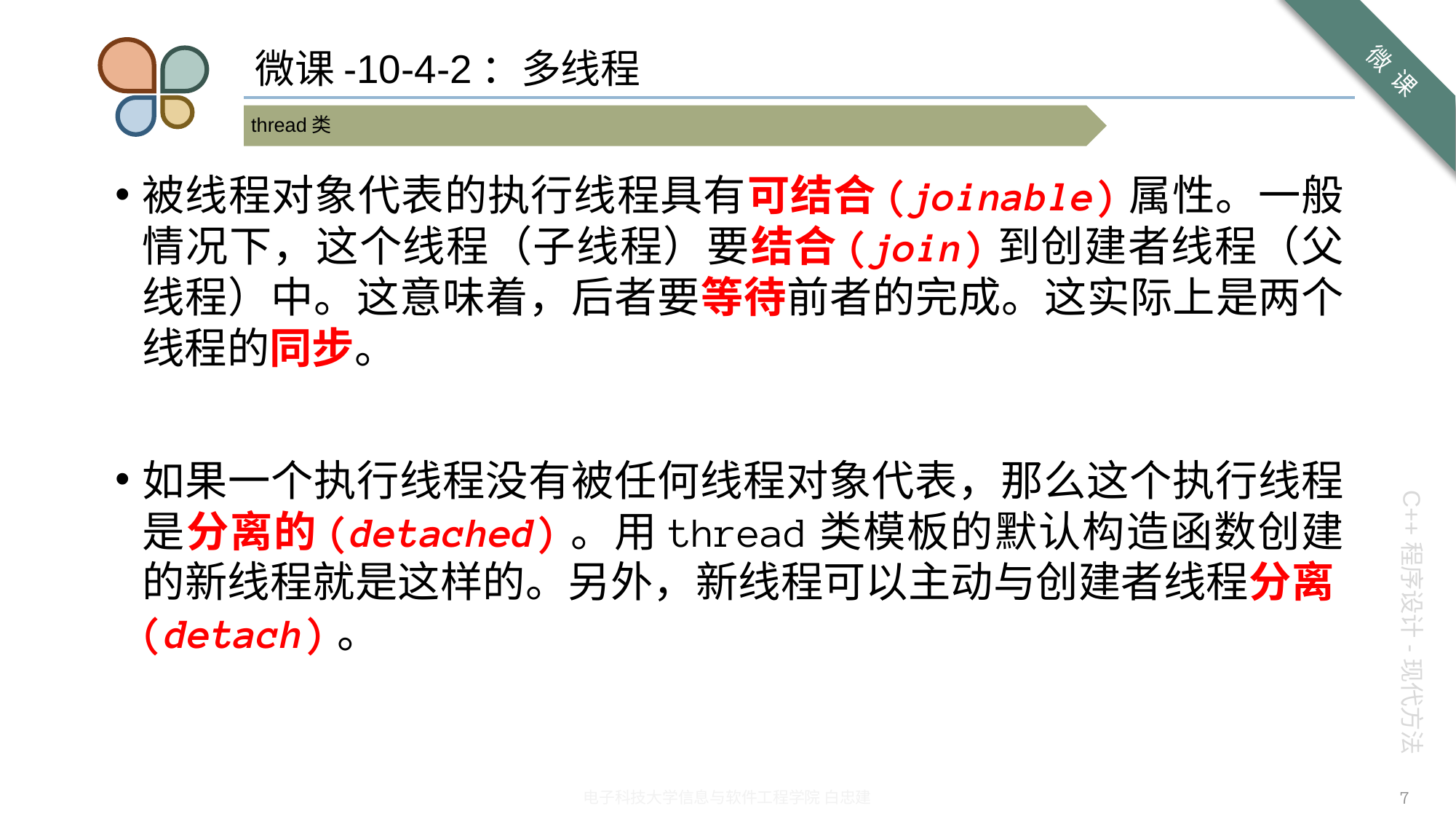

# 微课-10-4-2：多线程
thread类
被线程对象代表的执行线程具有可结合(joinable)属性。一般情况下，这个线程（子线程）要结合(join)到创建者线程（父线程）中。这意味着，后者要等待前者的完成。这实际上是两个线程的同步。

如果一个执行线程没有被任何线程对象代表，那么这个执行线程是分离的(detached)。用thread类模板的默认构造函数创建的新线程就是这样的。另外，新线程可以主动与创建者线程分离(detach)。
7